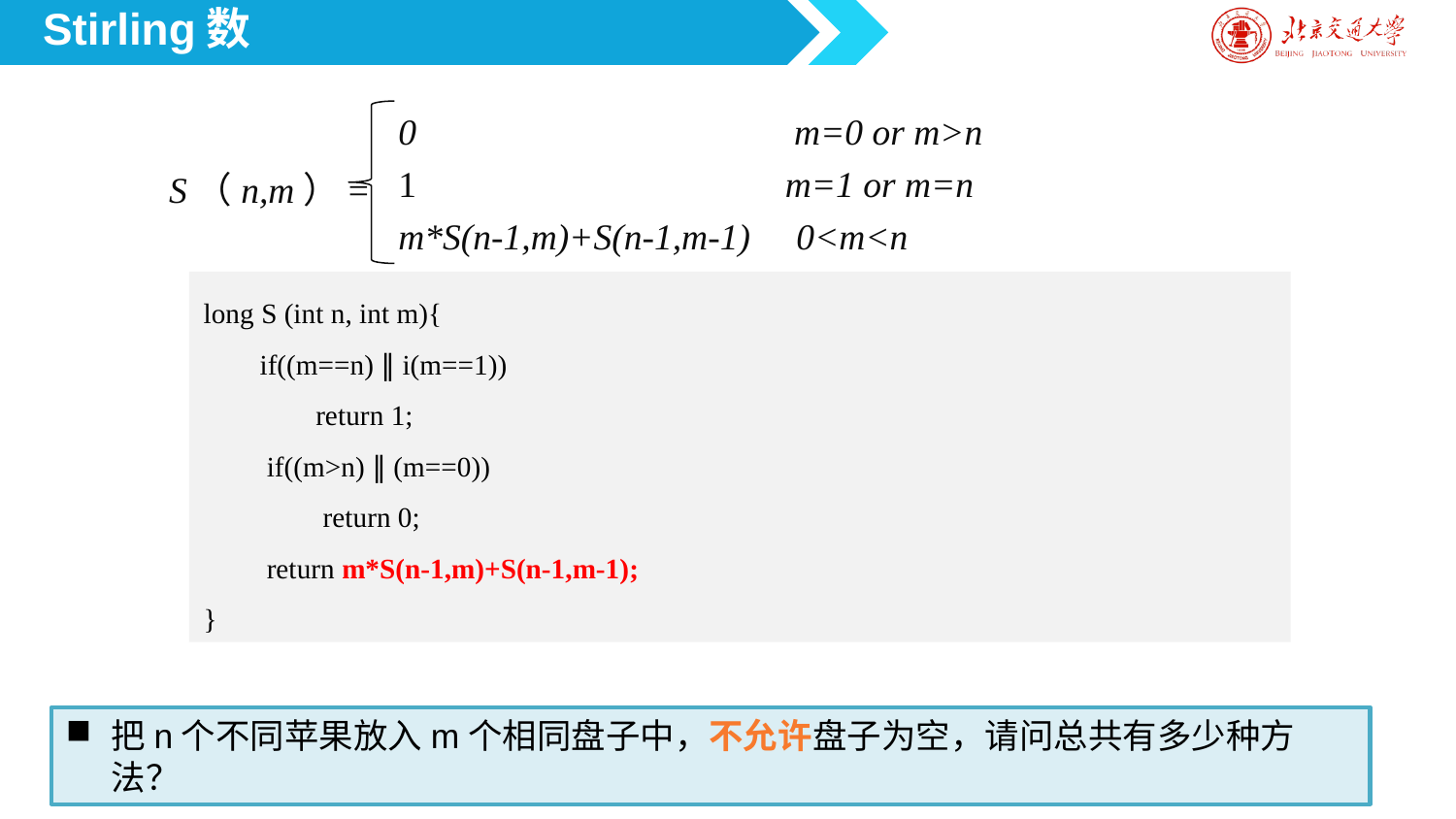

Stirling数
0                                         m=0 or m>n
1                                        m=1 or m=n
m*S(n-1,m)+S(n-1,m-1)     0<m<n

S（n,m）=
long S (int n, int m){
        if((m==n) ‖ i(m==1))
                return 1;
         if((m>n) ‖ (m==0))
                 return 0;
         return m*S(n-1,m)+S(n-1,m-1);
}
把n个不同苹果放入m个相同盘子中，不允许盘子为空，请问总共有多少种方法？